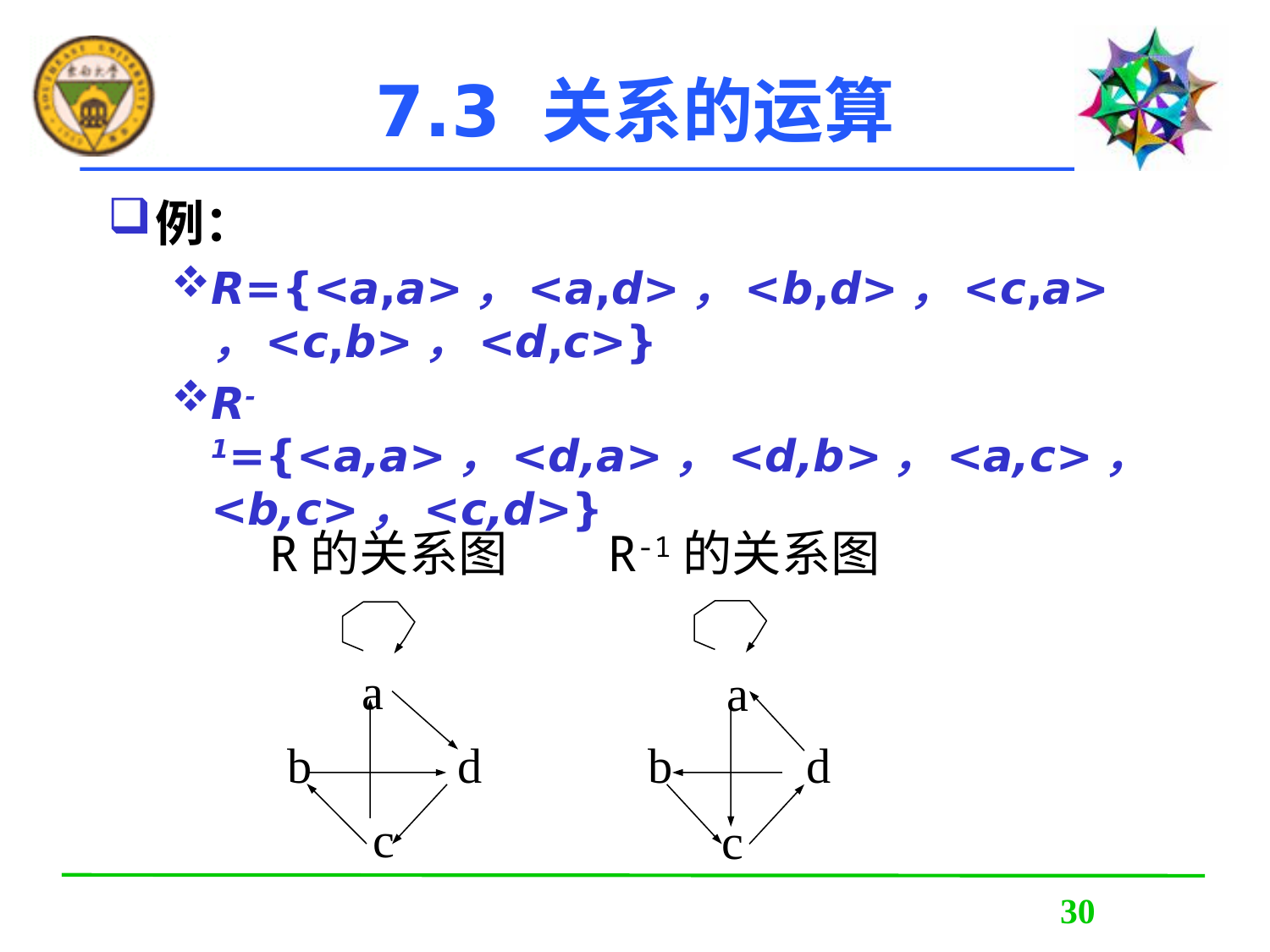

7.3 关系的运算
例：
R={<a,a>，<a,d>，<b,d>，<c,a>，<c,b>，<d,c>}
R-1={<a,a>，<d,a>，<d,b>，<a,c>，<b,c>，<c,d>}
R的关系图
R-1的关系图

a
a
b
d
b
d
c
c